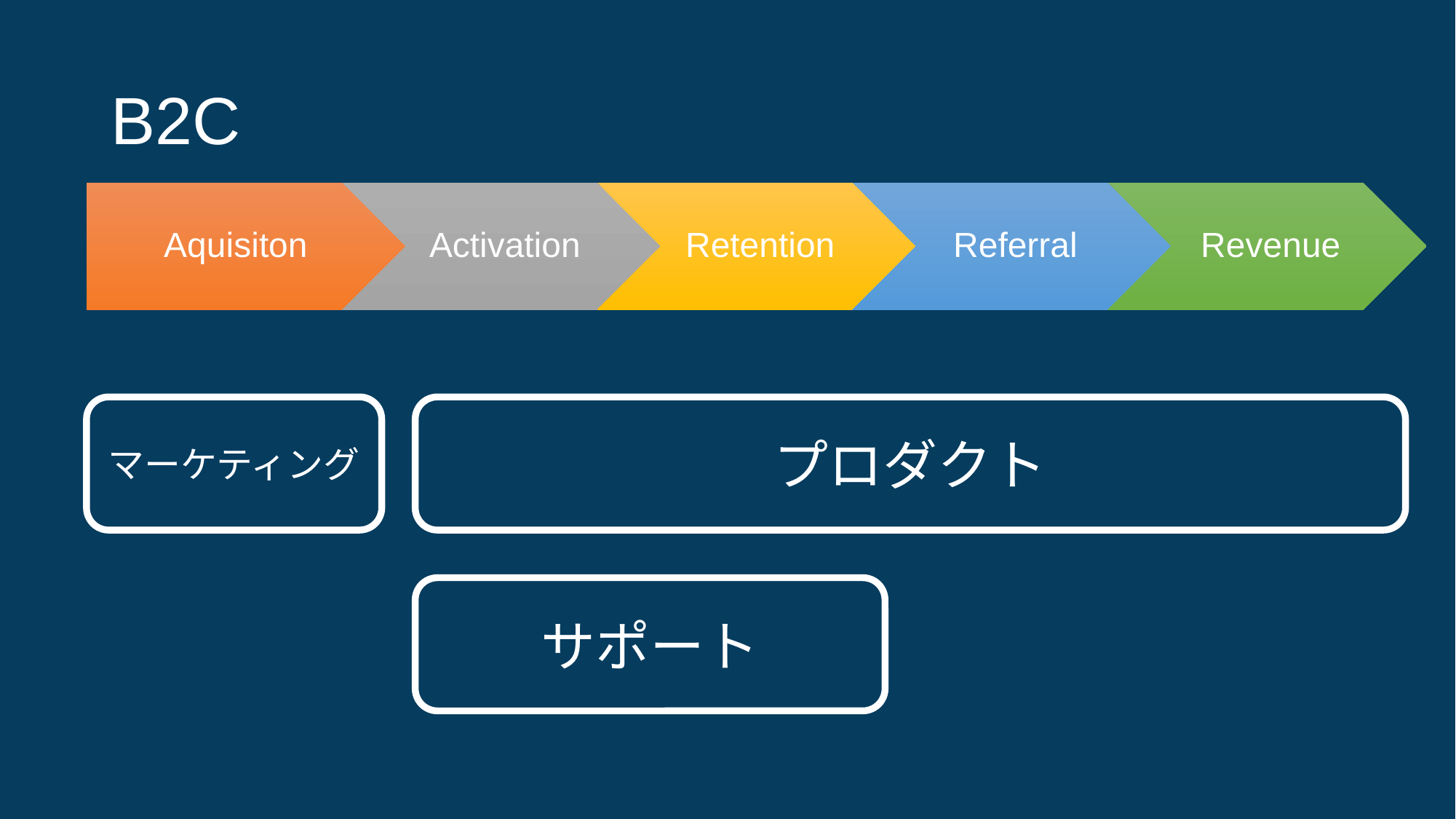

# B2C
Aquisiton
Activation
Retention
Referral
Revenue
マーケティング
プロダクト
サポート